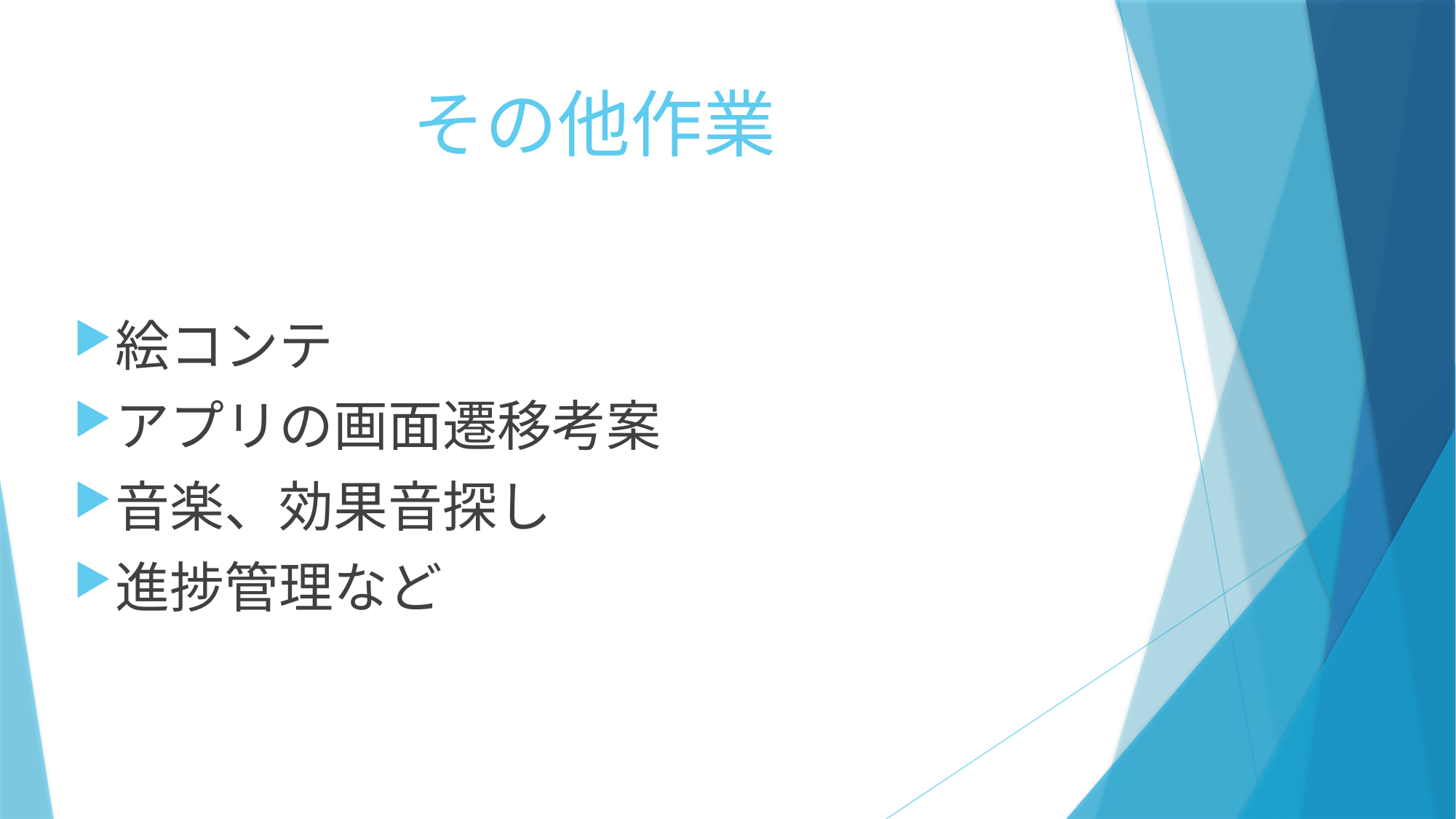

# その他作業

絵コンテ
アプリの画面遷移考案
音楽、効果音探し
進捗管理など